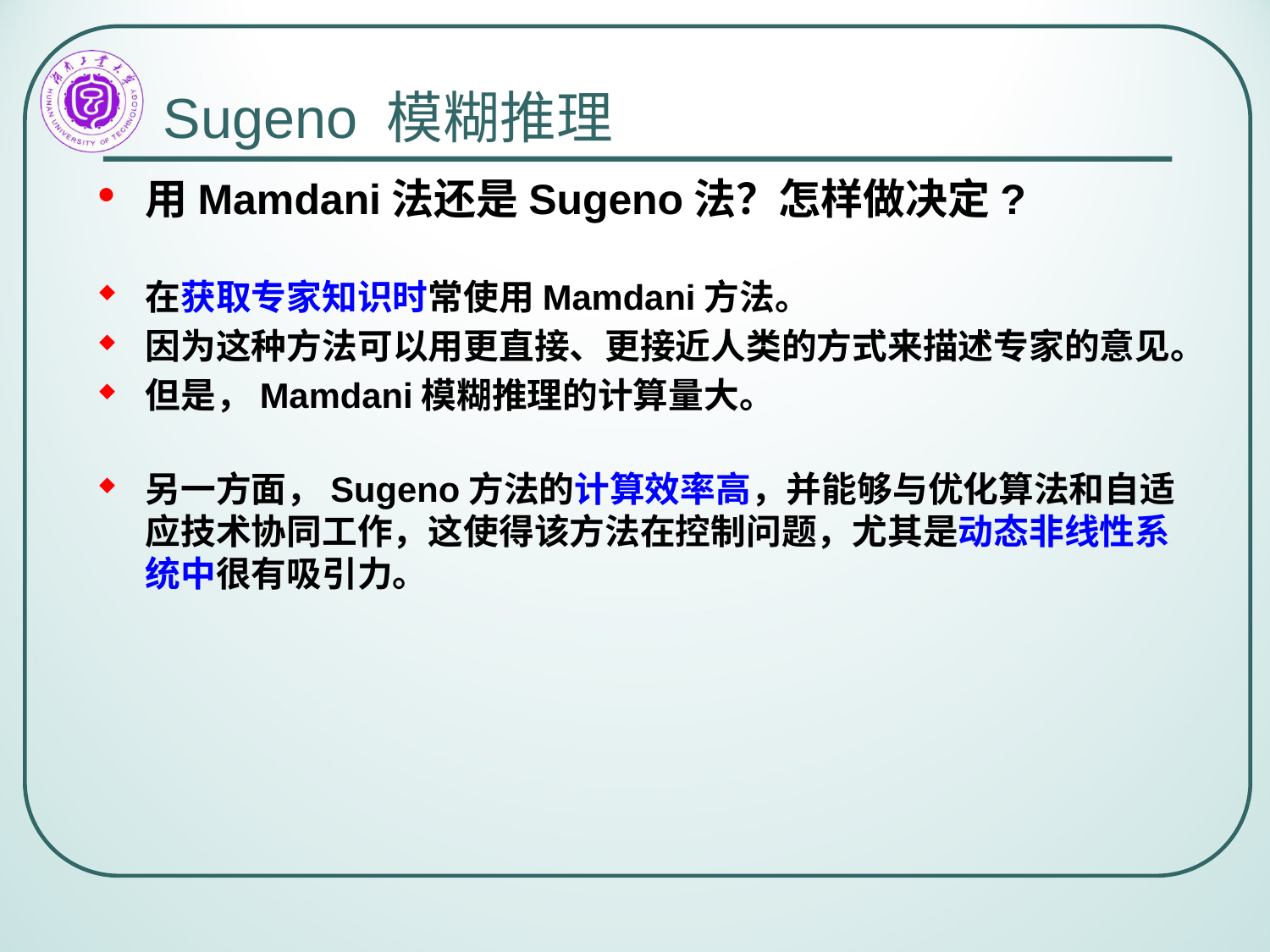

# Sugeno 模糊推理
用Mamdani法还是Sugeno法？怎样做决定?

在获取专家知识时常使用Mamdani方法。
因为这种方法可以用更直接、更接近人类的方式来描述专家的意见。
但是，Mamdani模糊推理的计算量大。

另一方面，Sugeno方法的计算效率高，并能够与优化算法和自适应技术协同工作，这使得该方法在控制问题，尤其是动态非线性系统中很有吸引力。